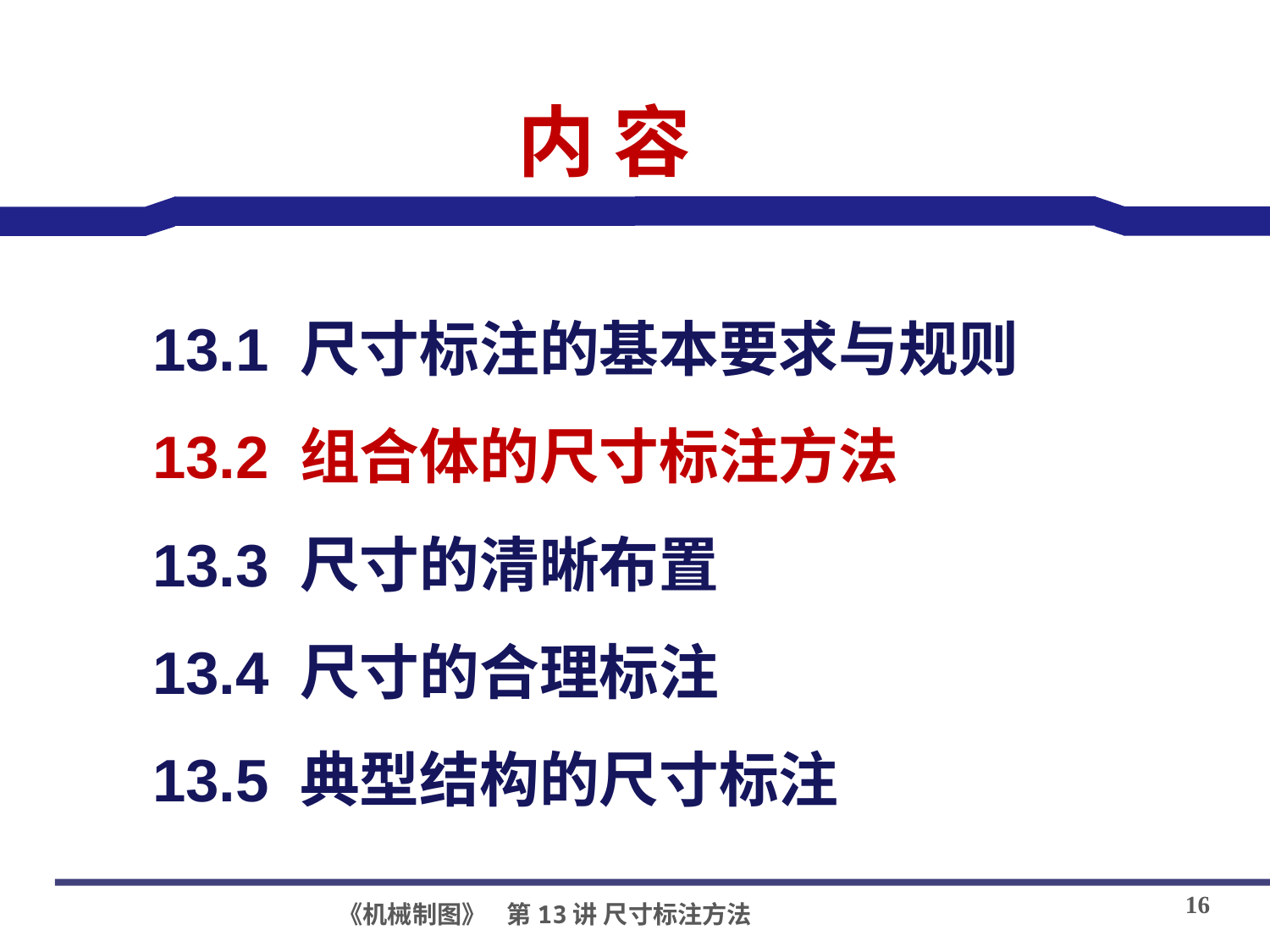

内 容

13.1 尺寸标注的基本要求与规则
13.2 组合体的尺寸标注方法
13.3 尺寸的清晰布置
13.4 尺寸的合理标注
13.5 典型结构的尺寸标注
16